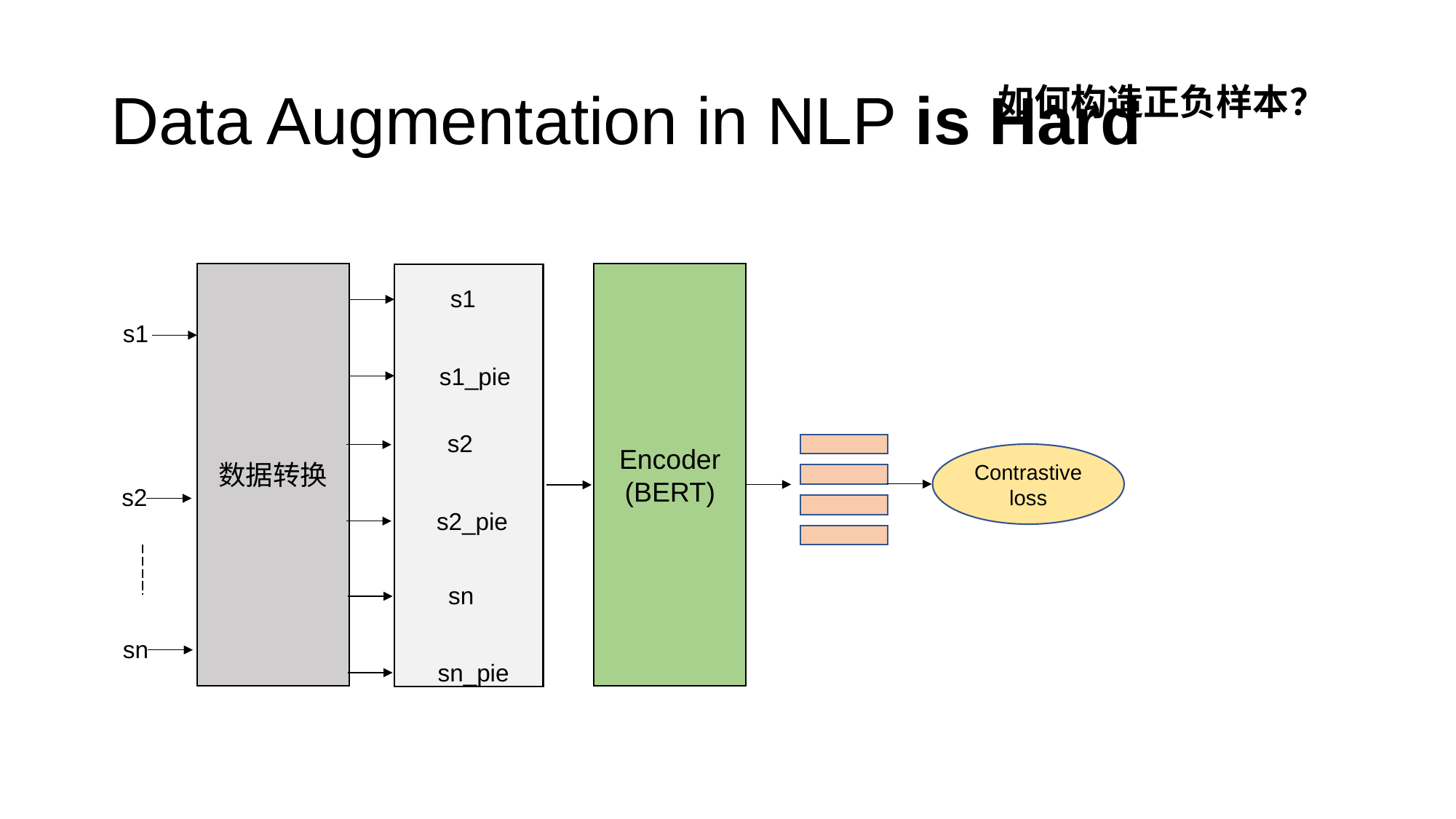

# Data Augmentation in NLP is Hard
如何构造正负样本？
数据转换
Encoder
(BERT)

s1
s1
s1_pie
s2

Contrastive loss

s2

s2_pie

sn
sn
sn_pie